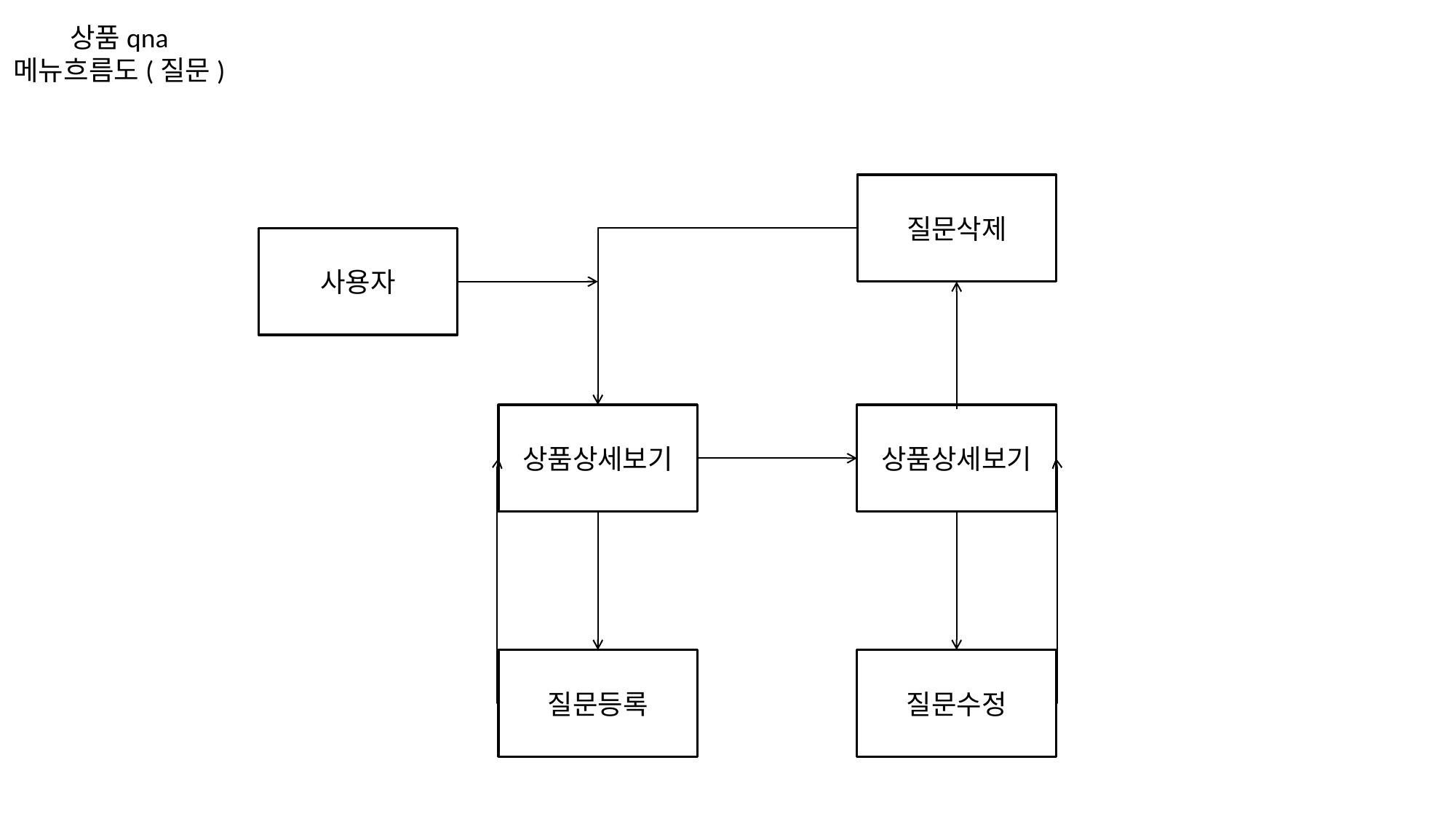

상품qna 메뉴흐름도(질문)
질문삭제
사용자
상품상세보기
상품상세보기
질문등록
질문수정